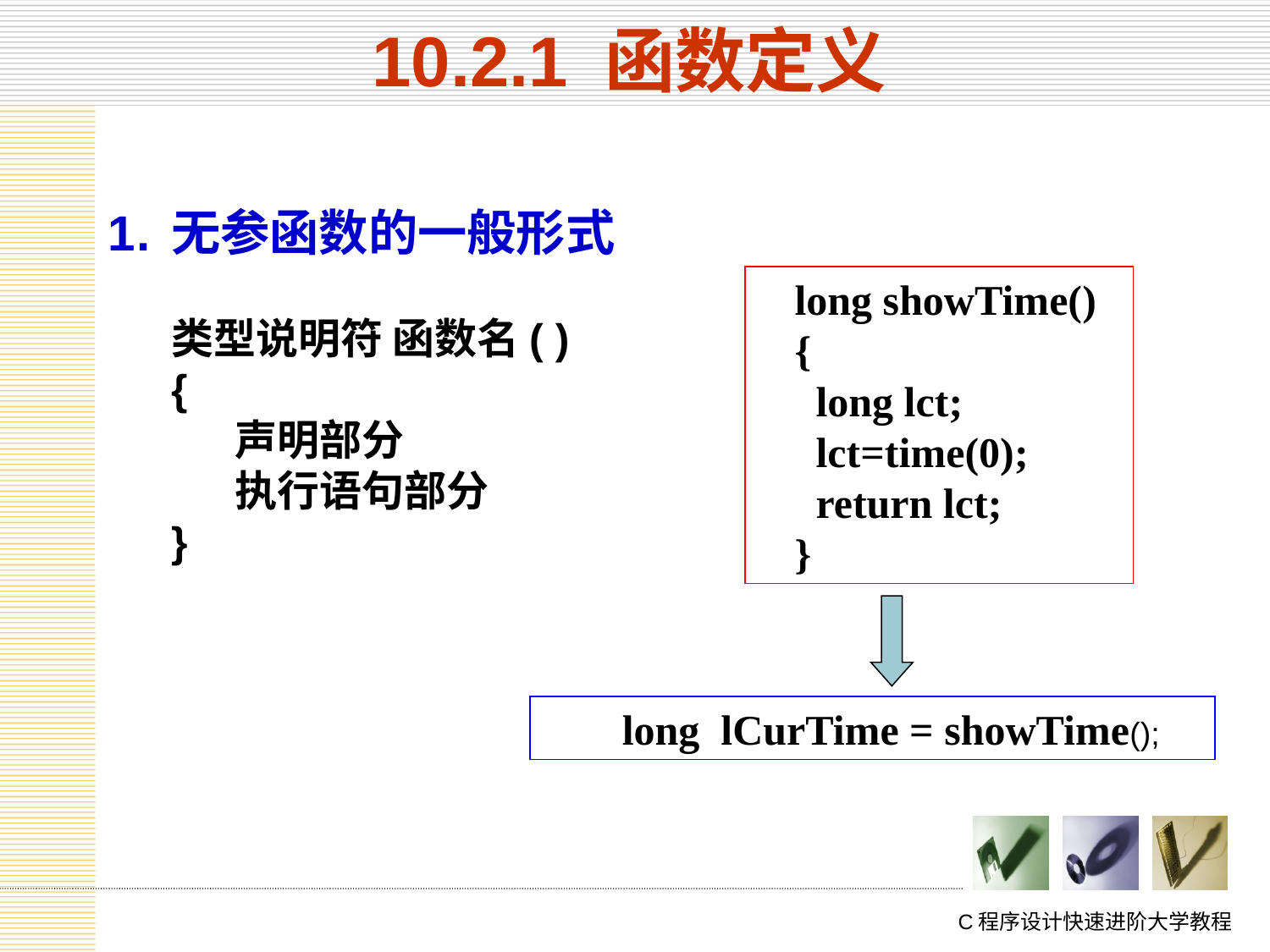

# 10.2.1 函数定义

无参函数的一般形式

类型说明符 函数名( )
{
	声明部分
	执行语句部分
}
long showTime()
{
  long lct;
  lct=time(0);
  return lct;
}

long  lCurTime = showTime();
13
C程序设计快速进阶大学教程